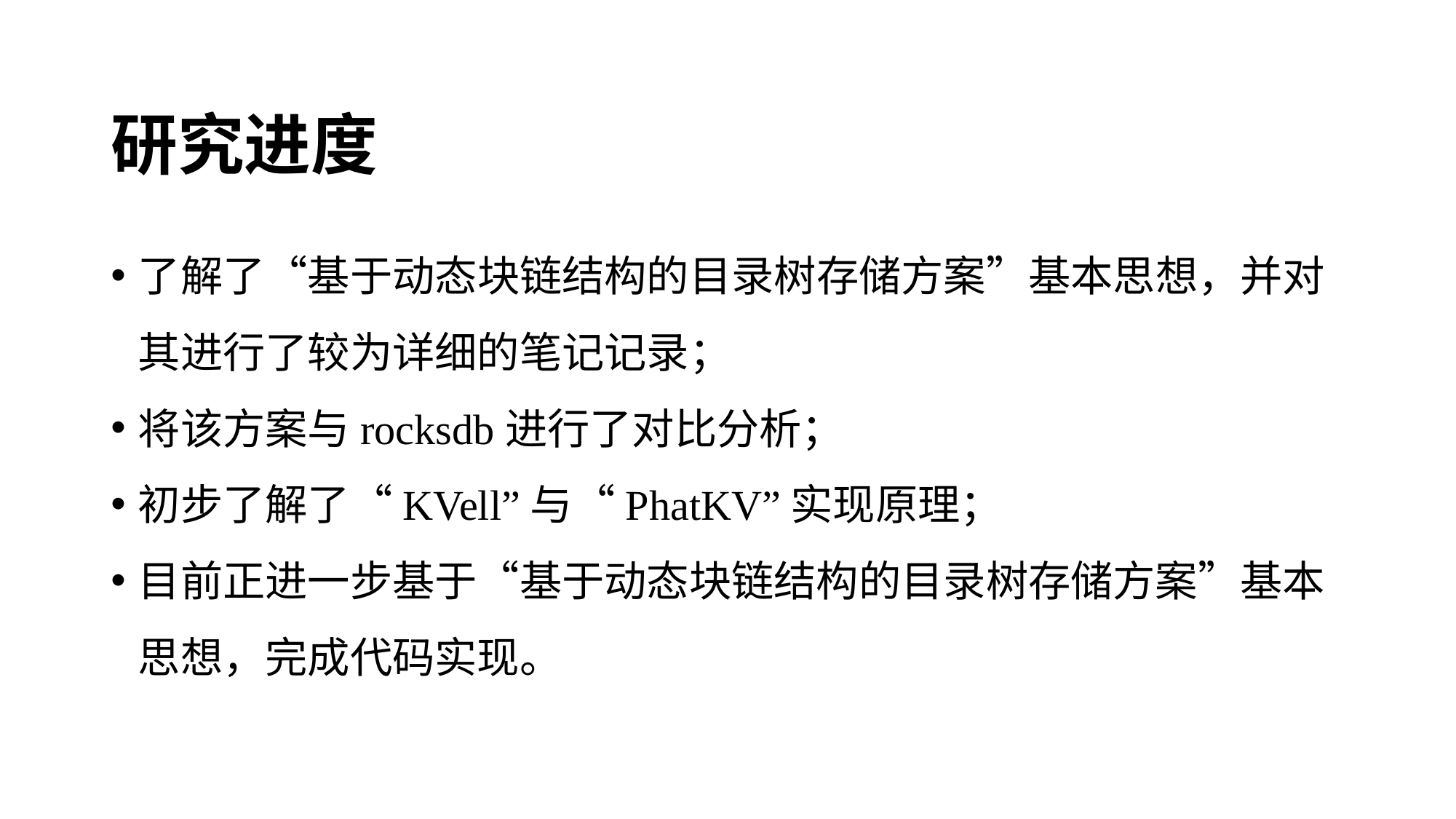

# 研究进度
了解了“基于动态块链结构的目录树存储方案”基本思想，并对其进行了较为详细的笔记记录；
将该方案与rocksdb进行了对比分析；
初步了解了“KVell”与“PhatKV”实现原理；
目前正进一步基于“基于动态块链结构的目录树存储方案”基本思想，完成代码实现。